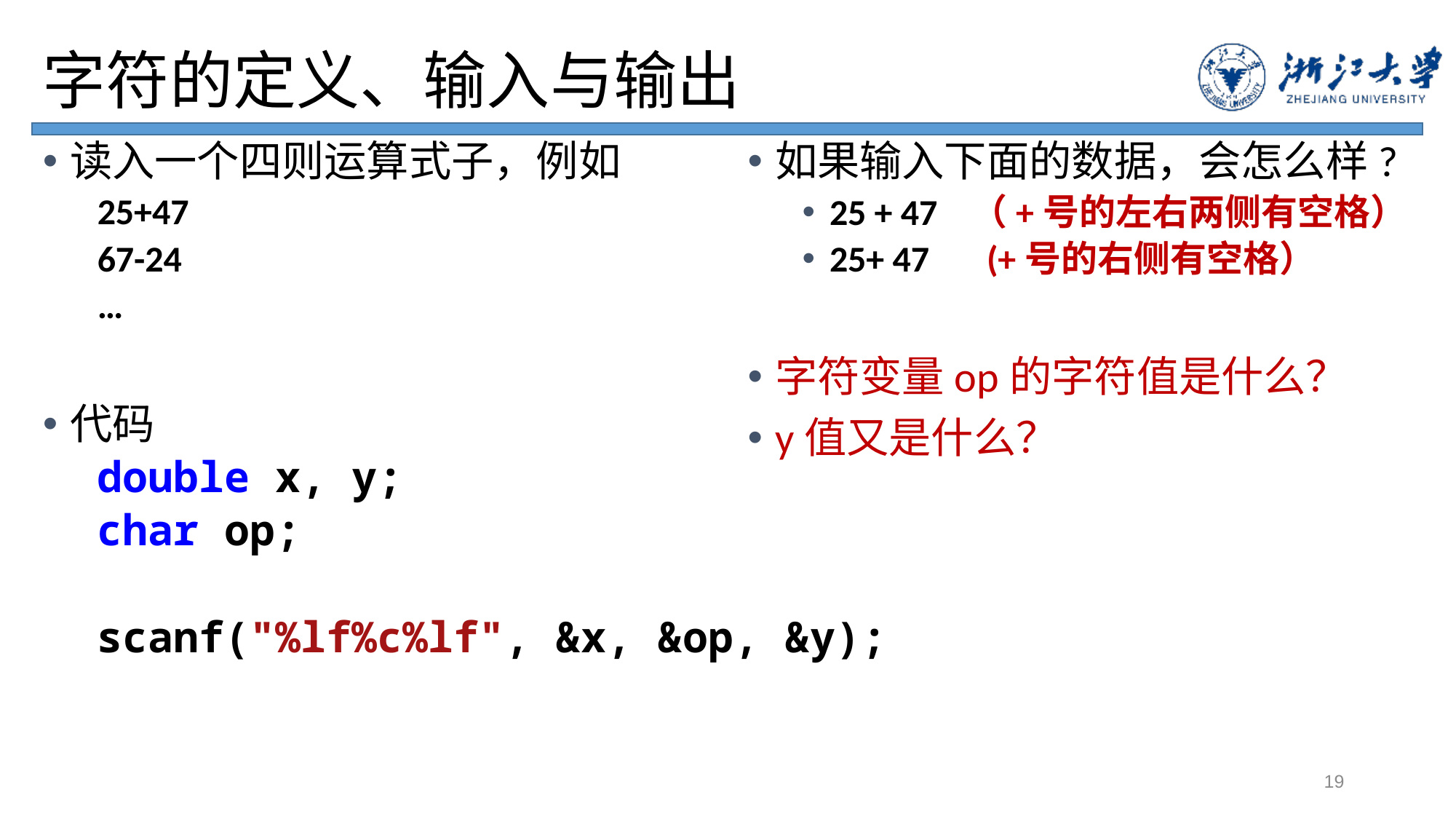

# 字符的定义、输入与输出
读入一个四则运算式子，例如
25+47
67-24
…

代码
double x, y;
char op;

scanf("%lf%c%lf", &x, &op, &y);

如果输入下面的数据，会怎么样?
25 + 47   （+号的左右两侧有空格）
25+ 47       (+号的右侧有空格）

字符变量op的字符值是什么？
y值又是什么？

19